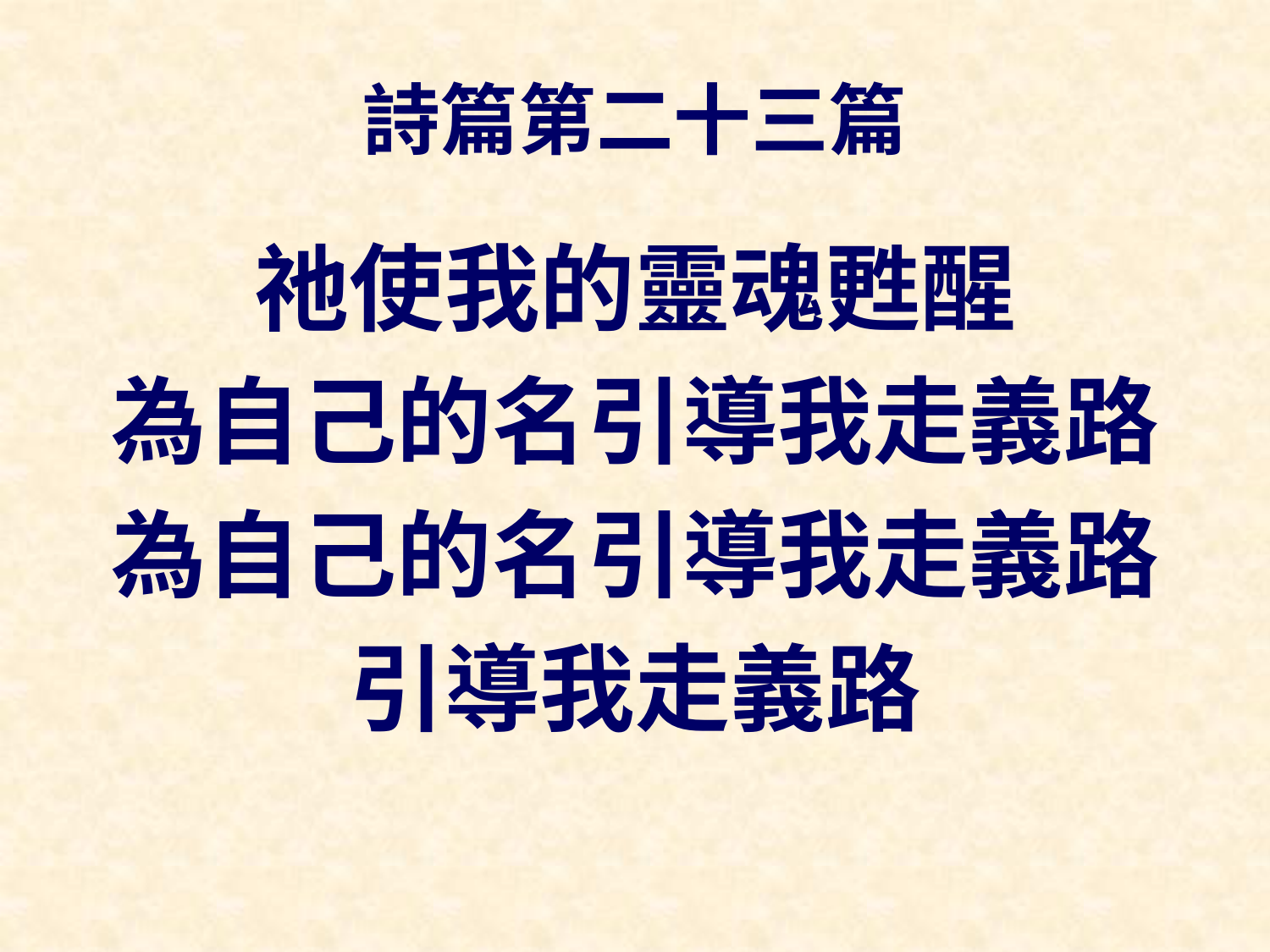

# 詩篇第二十三篇
祂使我的靈魂甦醒
為自己的名引導我走義路
為自己的名引導我走義路
引導我走義路